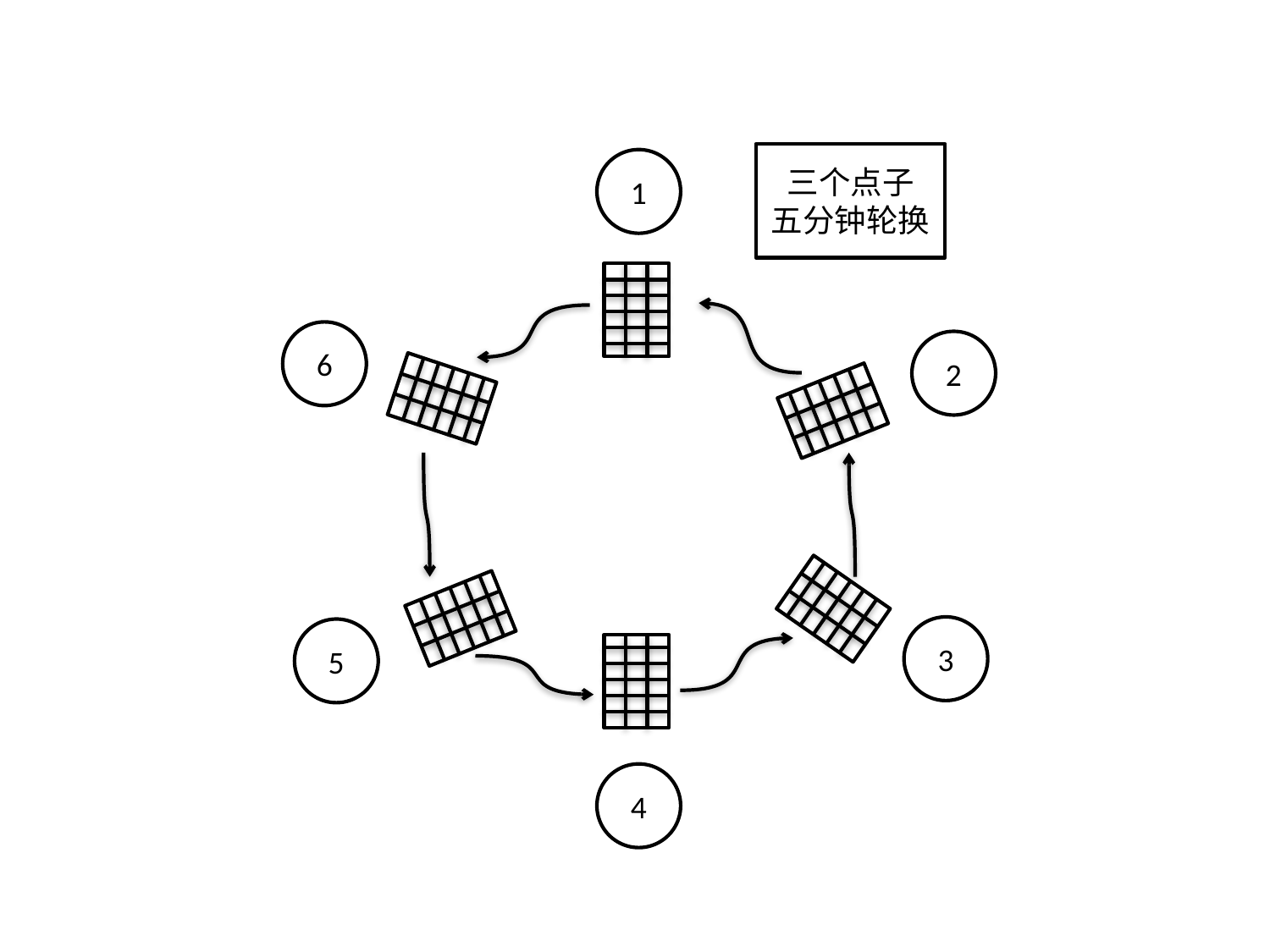

三个点子
五分钟轮换
1

6
2

3
5

4